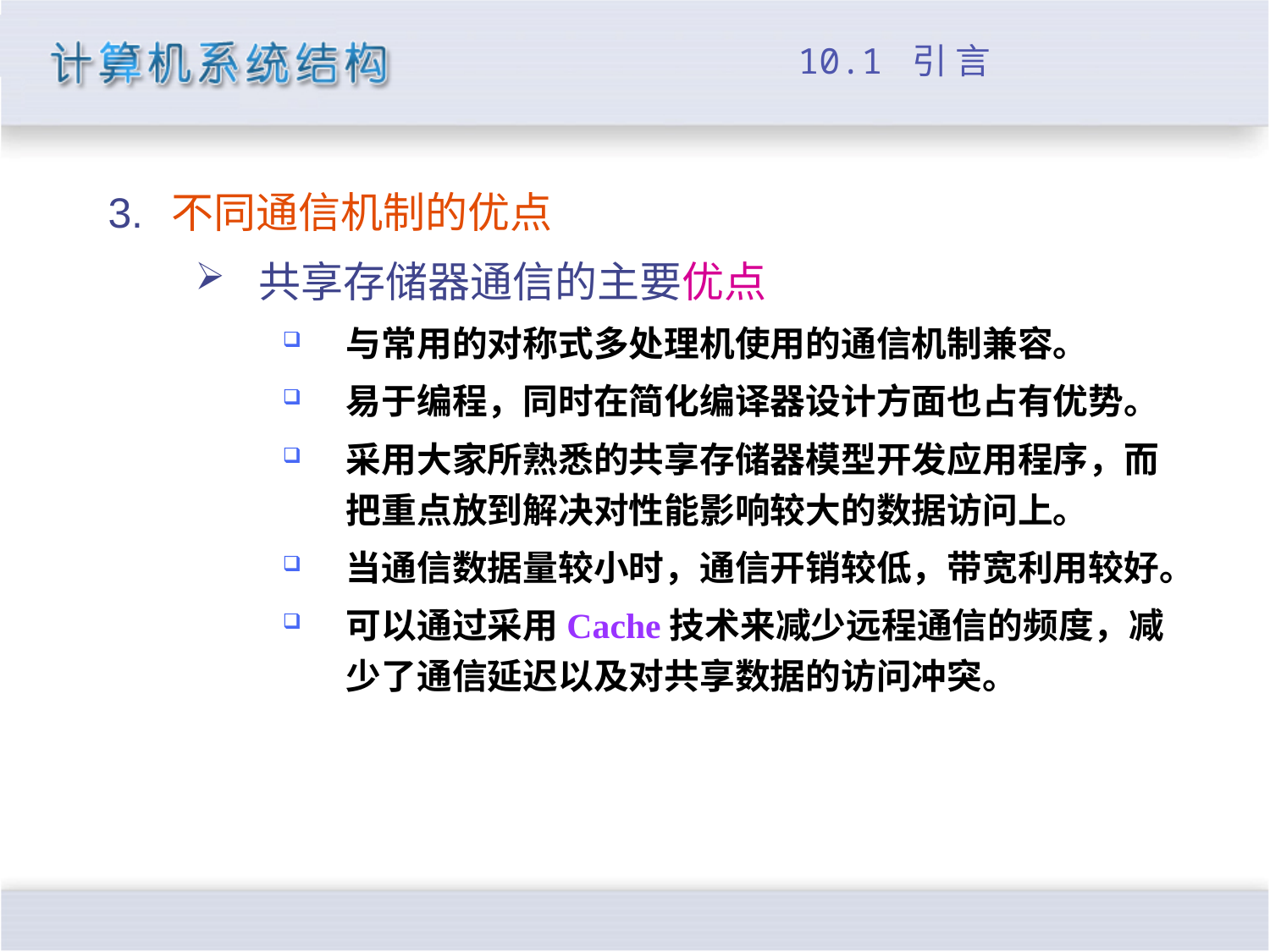

# 10.1 引 言
不同通信机制的优点
共享存储器通信的主要优点
与常用的对称式多处理机使用的通信机制兼容。
易于编程，同时在简化编译器设计方面也占有优势。
采用大家所熟悉的共享存储器模型开发应用程序，而把重点放到解决对性能影响较大的数据访问上。
当通信数据量较小时，通信开销较低，带宽利用较好。
可以通过采用Cache技术来减少远程通信的频度，减少了通信延迟以及对共享数据的访问冲突。